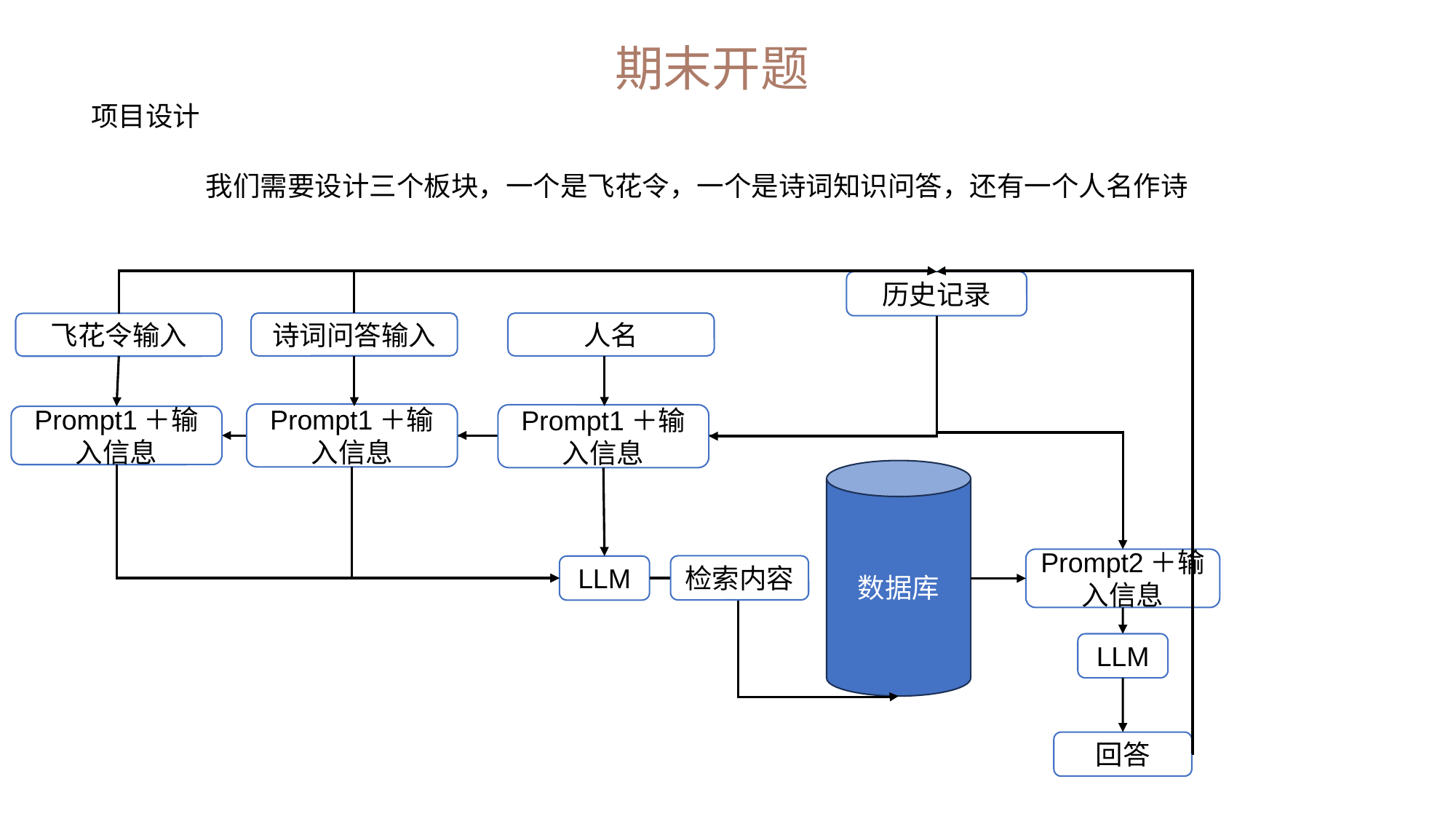

期末开题
项目设计
我们需要设计三个板块，一个是飞花令，一个是诗词知识问答，还有一个人名作诗
历史记录
诗词问答输入
人名
飞花令输入
Prompt1＋输入信息
Prompt1＋输入信息
Prompt1＋输入信息
数据库
Prompt2＋输入信息
检索内容
LLM
LLM
回答